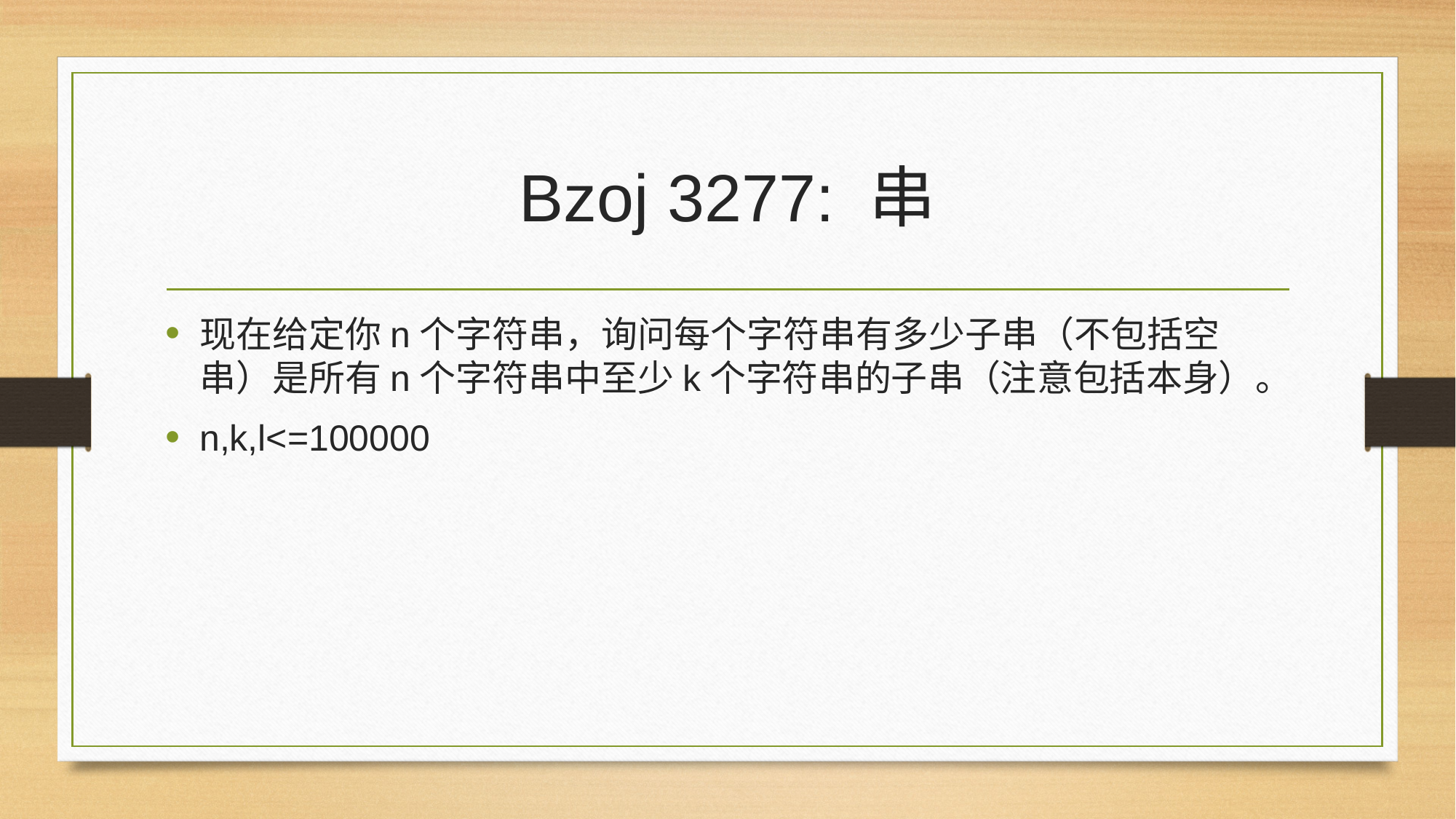

# Bzoj 3277: 串
现在给定你n个字符串，询问每个字符串有多少子串（不包括空串）是所有n个字符串中至少k个字符串的子串（注意包括本身）。
n,k,l<=100000